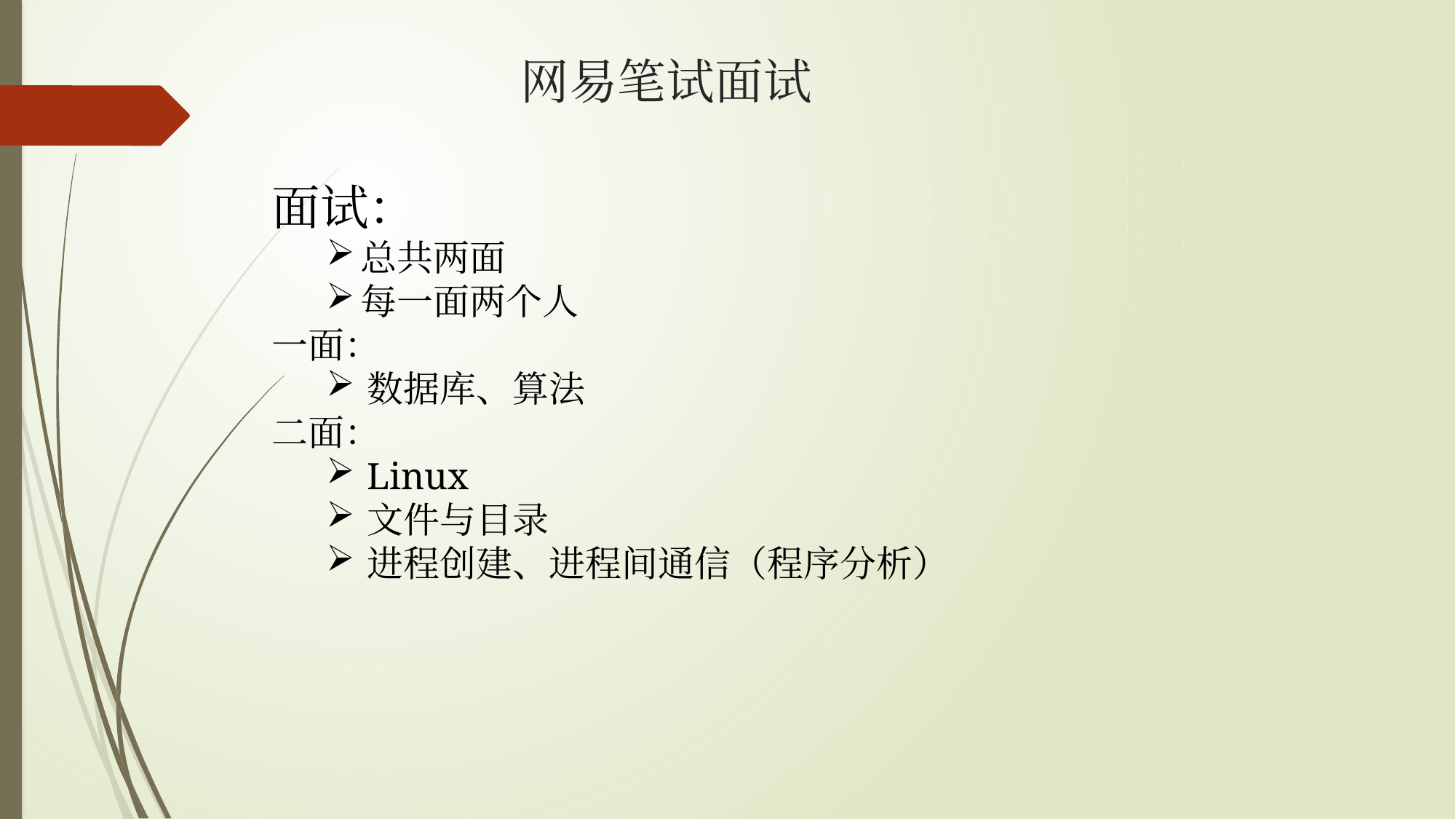

# 网易笔试面试
面试：
总共两面
每一面两个人
一面：
数据库、算法
二面：
Linux
文件与目录
进程创建、进程间通信（程序分析）